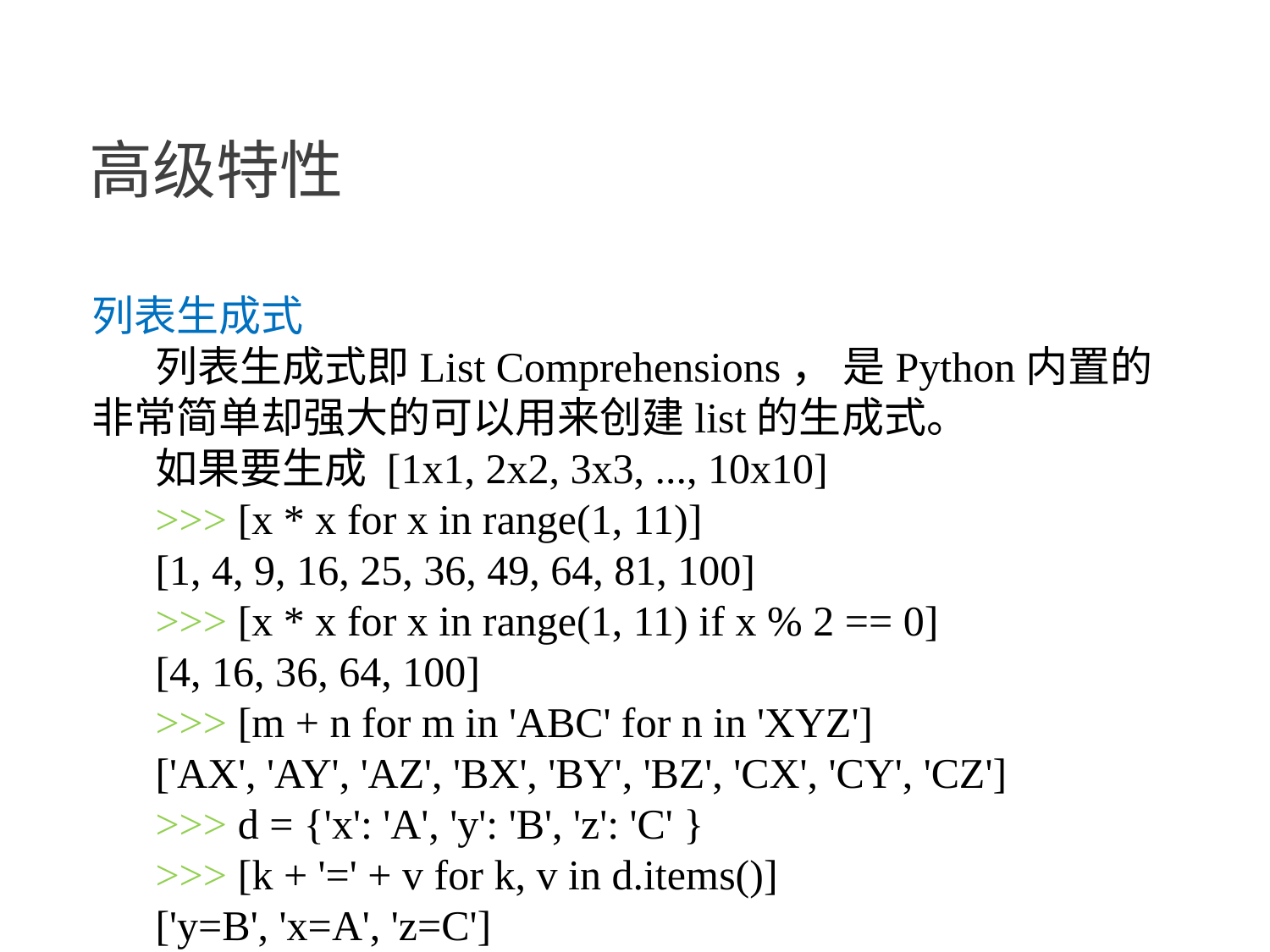

高级特性
列表生成式
列表生成式即List Comprehensions， 是Python内置的非常简单却强大的可以用来创建list的生成式。
如果要生成 [1x1, 2x2, 3x3, ..., 10x10]
>>> [x * x for x in range(1, 11)]
[1, 4, 9, 16, 25, 36, 49, 64, 81, 100]
>>> [x * x for x in range(1, 11) if x % 2 == 0]
[4, 16, 36, 64, 100]
>>> [m + n for m in 'ABC' for n in 'XYZ']
['AX', 'AY', 'AZ', 'BX', 'BY', 'BZ', 'CX', 'CY', 'CZ']
>>> d = {'x': 'A', 'y': 'B', 'z': 'C' }
>>> [k + '=' + v for k, v in d.items()]
['y=B', 'x=A', 'z=C']